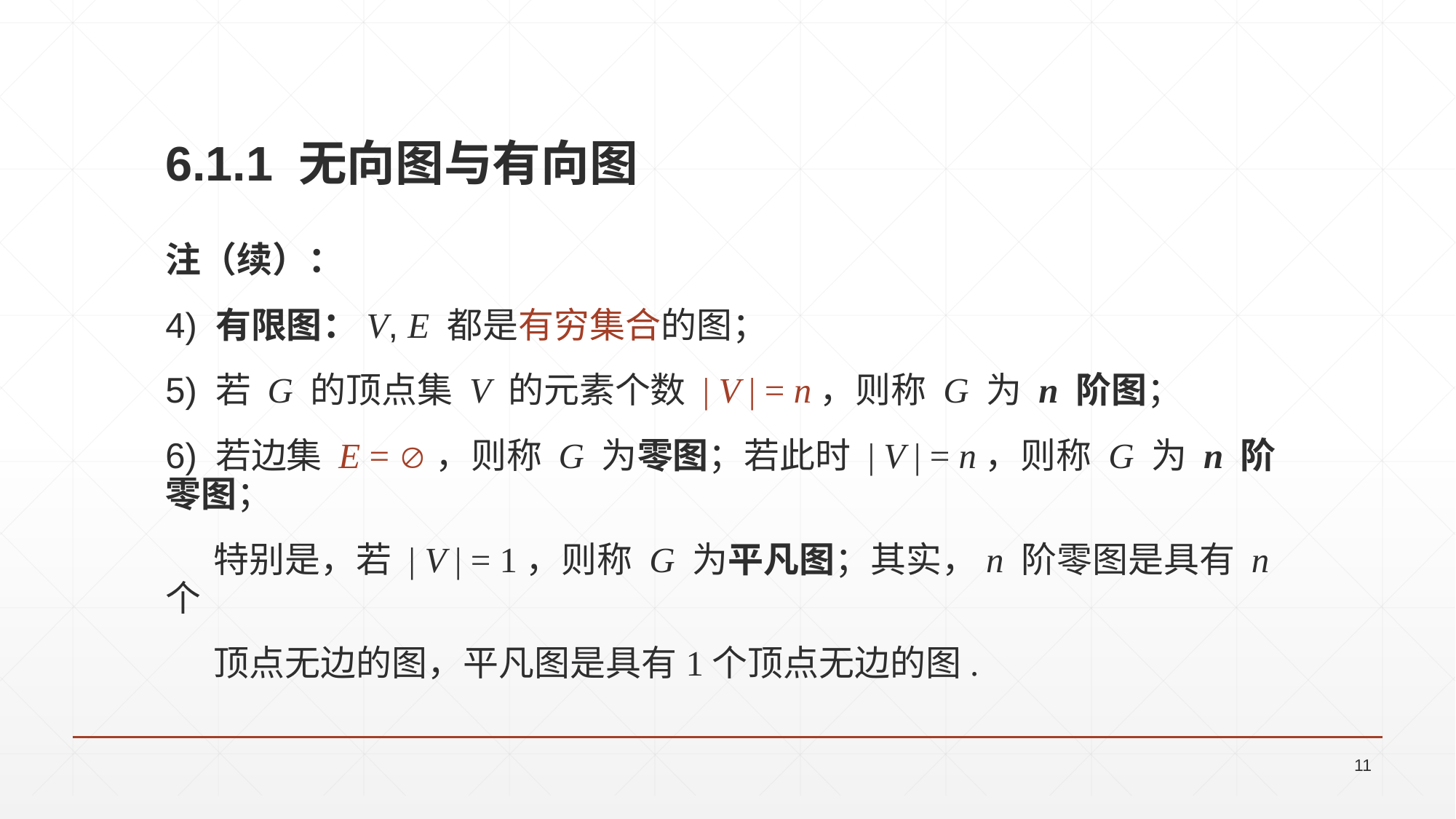

6.1.1 无向图与有向图
注（续）：
4) 有限图：V, E 都是有穷集合的图；
5) 若 G 的顶点集 V 的元素个数 | V | = n，则称 G 为 n 阶图；
6) 若边集 E = ∅，则称 G 为零图；若此时 | V | = n，则称 G 为 n 阶零图；
     特别是，若 | V | = 1，则称 G 为平凡图；其实，n 阶零图是具有 n 个
     顶点无边的图，平凡图是具有1个顶点无边的图.

11